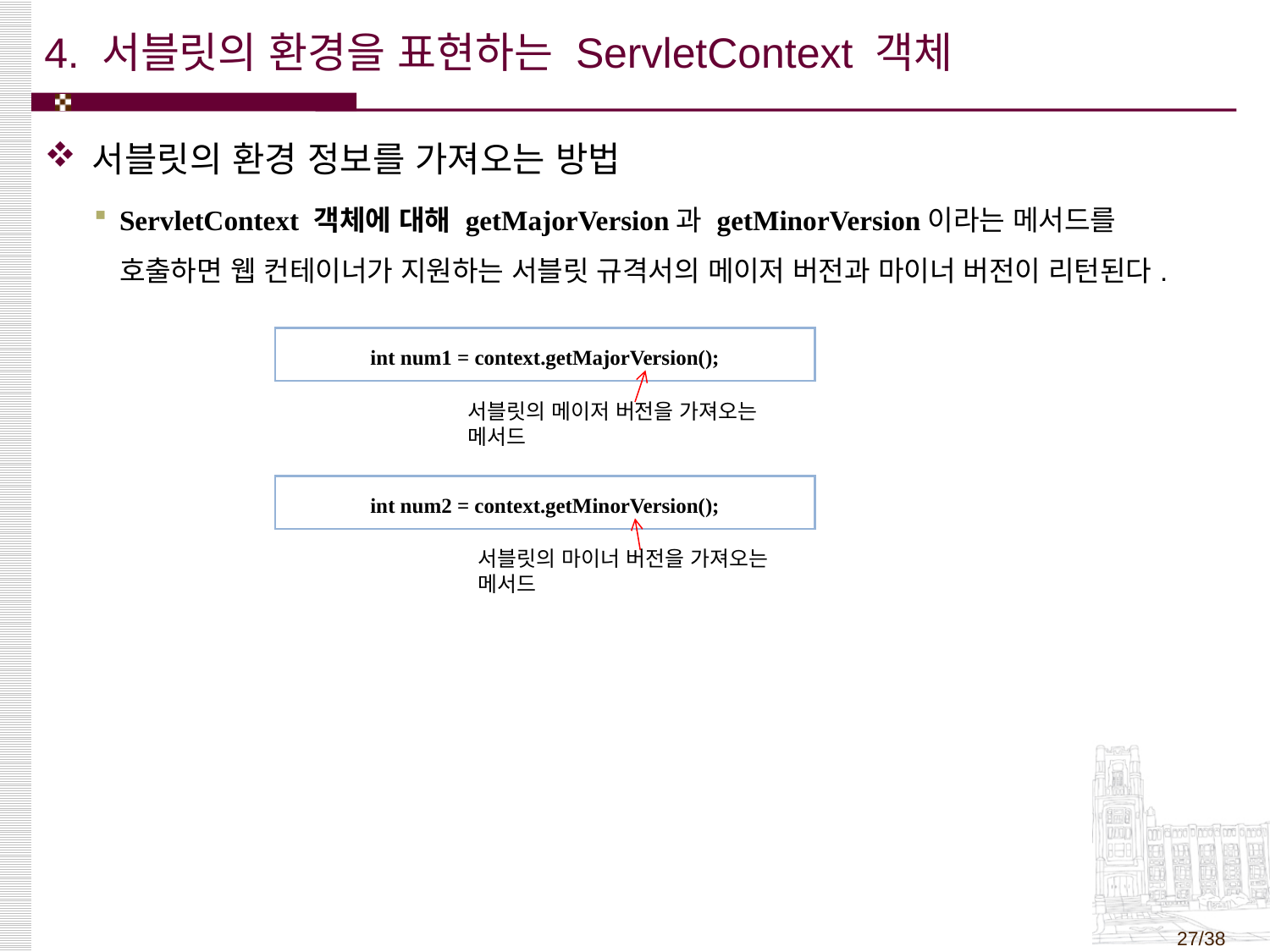

# 4. 서블릿의 환경을 표현하는 ServletContext 객체
서블릿의 환경 정보를 가져오는 방법
ServletContext 객체에 대해 getMajorVersion과 getMinorVersion이라는 메서드를 호출하면 웹 컨테이너가 지원하는 서블릿 규격서의 메이저 버전과 마이너 버전이 리턴된다.

| int num1 = context.getMajorVersion(); |
| --- |
서블릿의 메이저 버전을 가져오는 메서드
| int num2 = context.getMinorVersion(); |
| --- |
서블릿의 마이너 버전을 가져오는 메서드